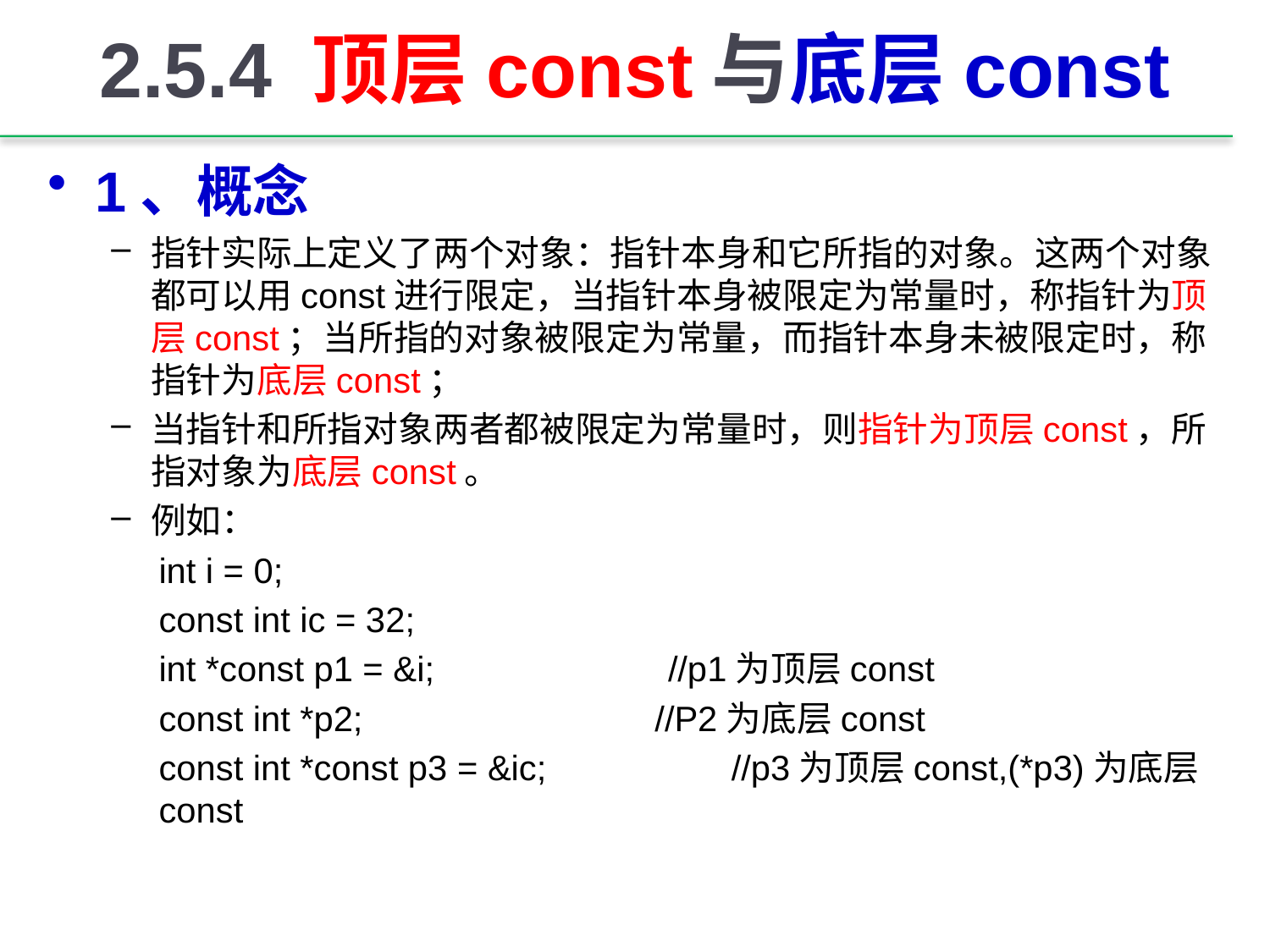

# 2.5.4 顶层const与底层const
1、概念
指针实际上定义了两个对象：指针本身和它所指的对象。这两个对象都可以用const进行限定，当指针本身被限定为常量时，称指针为顶层const；当所指的对象被限定为常量，而指针本身未被限定时，称指针为底层const；
当指针和所指对象两者都被限定为常量时，则指针为顶层const，所指对象为底层const。
例如：
int i = 0;
const int ic = 32;
int *const p1 = &i;                        //p1为顶层const
const int *p2;                              //P2为底层const
const int *const p3 = &ic;                   //p3为顶层const,(*p3)为底层const